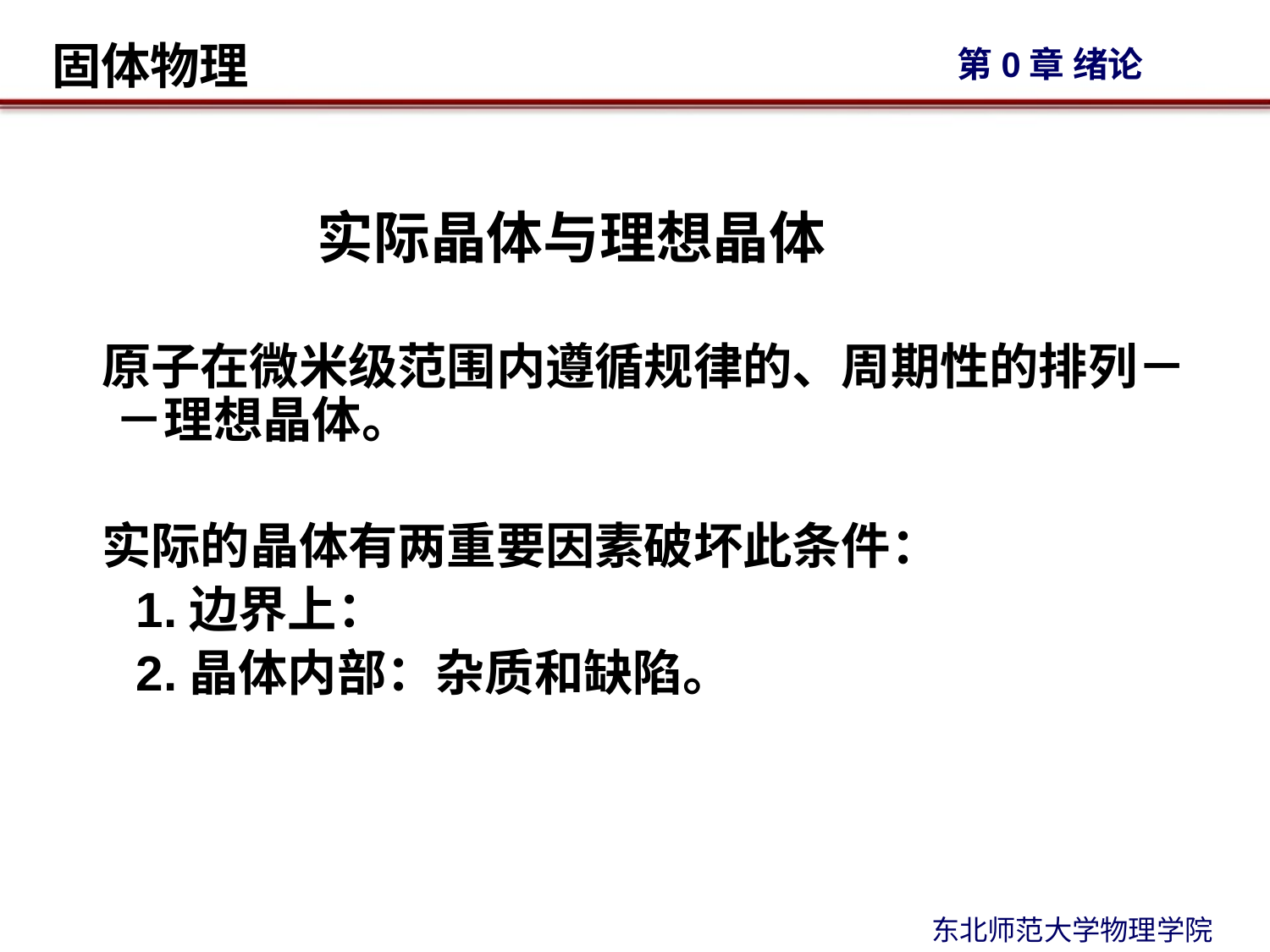

实际晶体与理想晶体
  原子在微米级范围内遵循规律的、周期性的排列－－理想晶体。

  实际的晶体有两重要因素破坏此条件：
     1.边界上：
     2.晶体内部：杂质和缺陷。